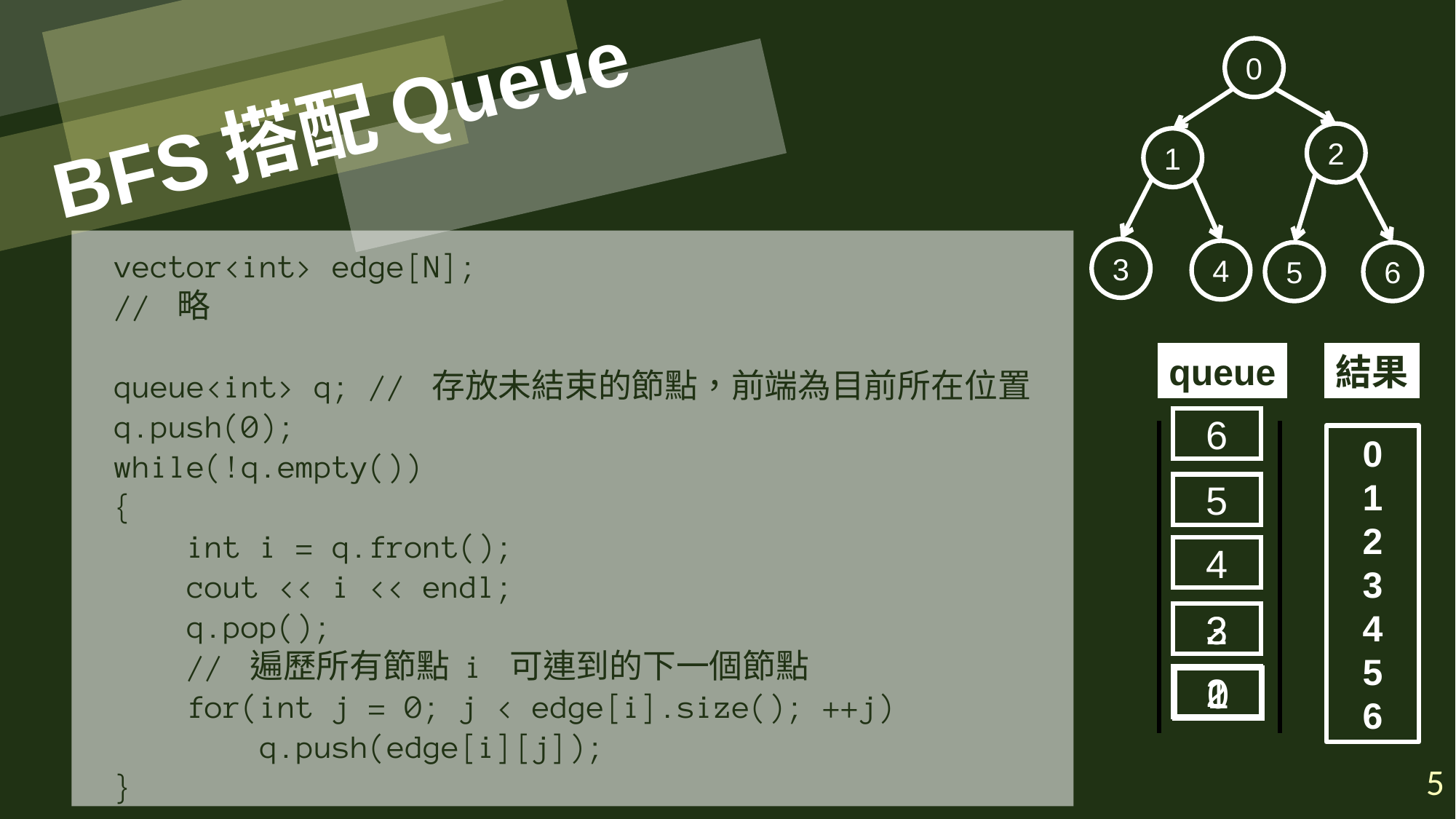

0
# BFS搭配Queue

2
1

vector<int> edge[N];
// 略

queue<int> q; // 存放未結束的節點，前端為目前所在位置
q.push(0);
while(!q.empty())
{
    int i = q.front();
    cout << i << endl;
    q.pop();
    // 遍歷所有節點 i 可連到的下一個節點
    for(int j = 0; j < edge[i].size(); ++j)
        q.push(edge[i][j]);
}
3
4
5
6
queue
結果
6
|  |
| --- |
0
1
2
3
4
5
6
5
4
3
2
2
1
0
5